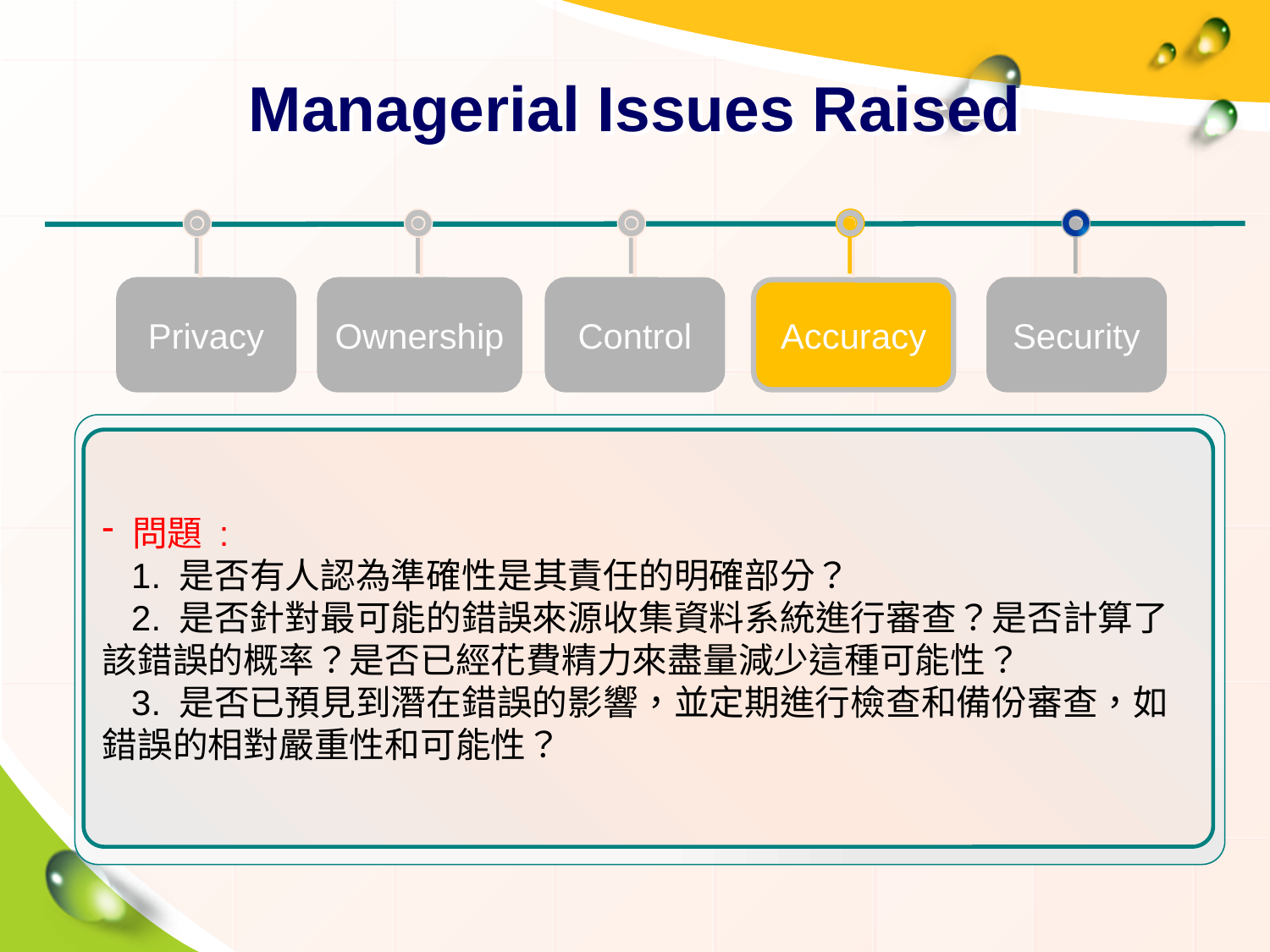

# Managerial Issues Raised

Accuracy
Security
Privacy
Ownership
Control

問題 :
   1. 是否有人認為準確性是其責任的明確部分？
   2. 是否針對最可能的錯誤來源收集資料系統進行審查？是否計算了該錯誤的概率？是否已經花費精力來盡量減少這種可能性？
   3. 是否已預見到潛在錯誤的影響，並定期進行檢查和備份審查，如錯誤的相對嚴重性和可能性？